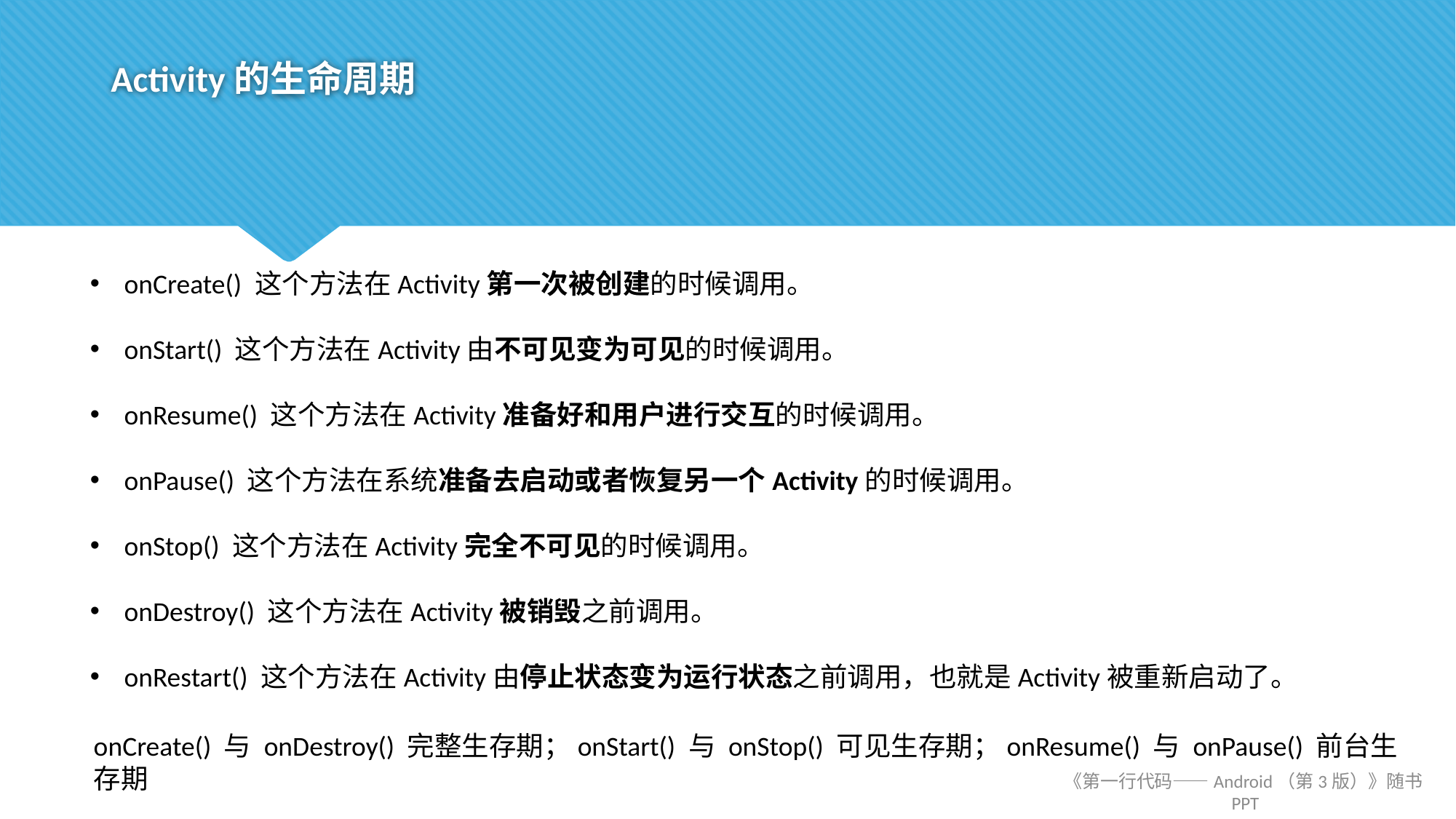

# Activity的生命周期
onCreate() 这个方法在Activity第一次被创建的时候调用。

onStart() 这个方法在Activity由不可见变为可见的时候调用。

onResume() 这个方法在Activity准备好和用户进行交互的时候调用。

onPause() 这个方法在系统准备去启动或者恢复另一个Activity的时候调用。

onStop() 这个方法在Activity完全不可见的时候调用。

onDestroy() 这个方法在Activity被销毁之前调用。

onRestart() 这个方法在Activity由停止状态变为运行状态之前调用，也就是Activity被重新启动了。
onCreate() 与 onDestroy() 完整生存期；onStart() 与 onStop() 可见生存期；onResume() 与 onPause() 前台生存期